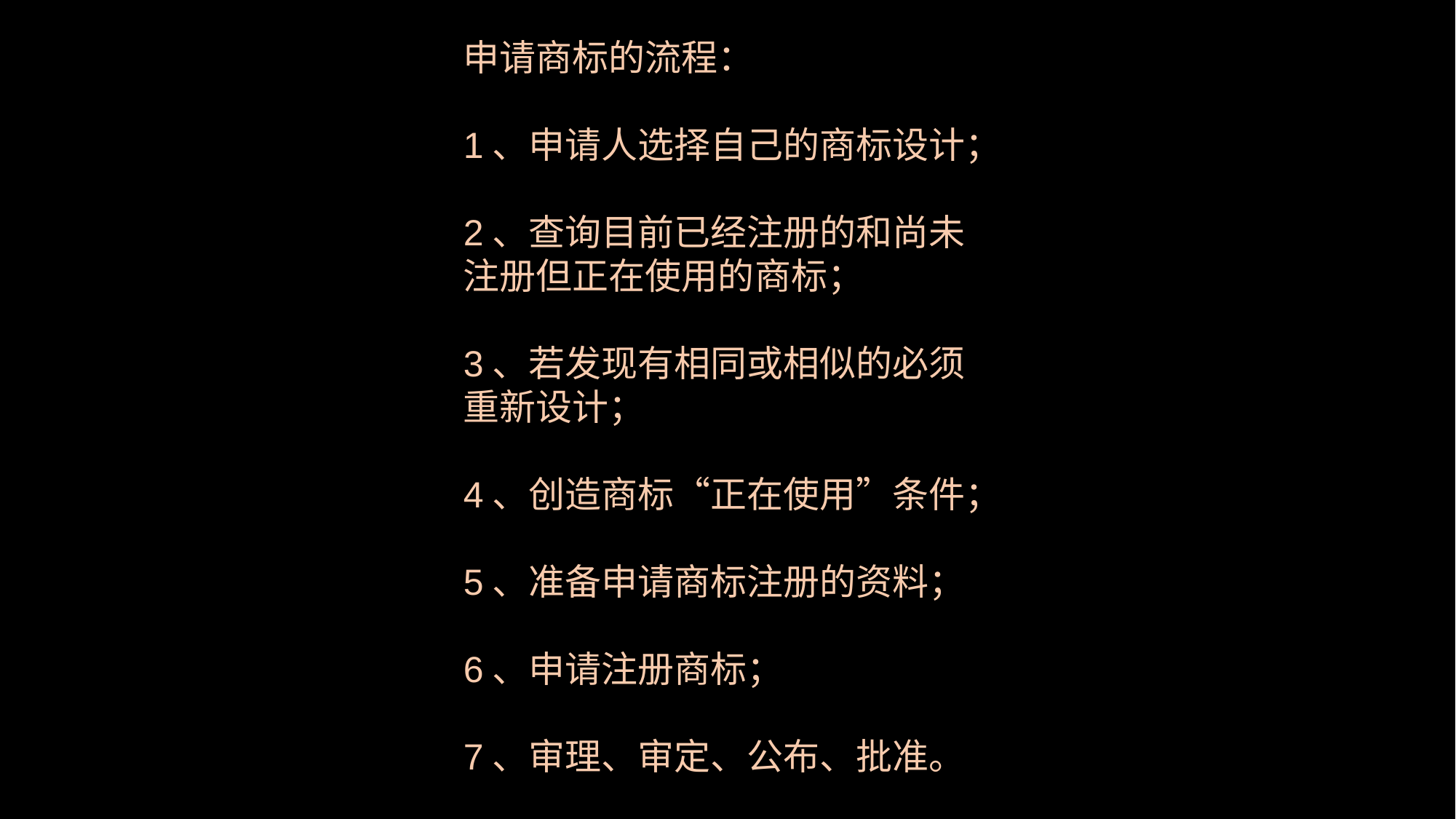

申请商标的流程：

1、申请人选择自己的商标设计；

2、查询目前已经注册的和尚未注册但正在使用的商标；

3、若发现有相同或相似的必须重新设计；

4、创造商标“正在使用”条件；

5、准备申请商标注册的资料；

6、申请注册商标；

7、审理、审定、公布、批准。
#